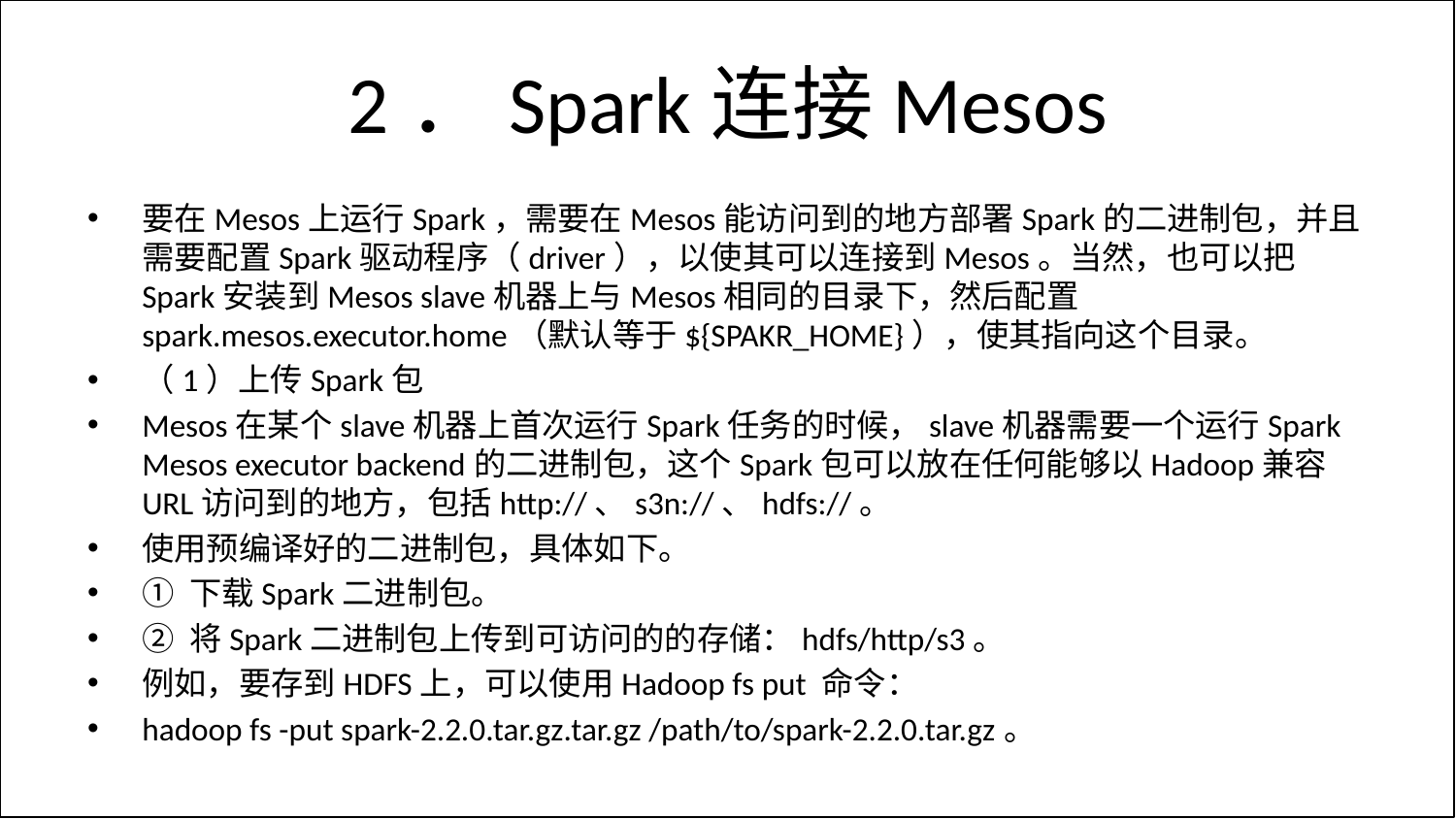

# 2．Spark连接Mesos
要在Mesos上运行Spark，需要在Mesos能访问到的地方部署Spark的二进制包，并且需要配置Spark驱动程序（driver），以使其可以连接到Mesos。当然，也可以把Spark安装到Mesos slave机器上与Mesos相同的目录下，然后配置spark.mesos.executor.home（默认等于${SPAKR_HOME}），使其指向这个目录。
（1）上传Spark包
Mesos在某个slave机器上首次运行Spark任务的时候，slave机器需要一个运行Spark Mesos executor backend的二进制包，这个Spark包可以放在任何能够以Hadoop兼容URL访问到的地方，包括http://、s3n://、hdfs://。
使用预编译好的二进制包，具体如下。
① 下载Spark二进制包。
② 将Spark二进制包上传到可访问的的存储：hdfs/http/s3。
例如，要存到HDFS上，可以使用Hadoop fs put 命令：
hadoop fs -put spark-2.2.0.tar.gz.tar.gz /path/to/spark-2.2.0.tar.gz。